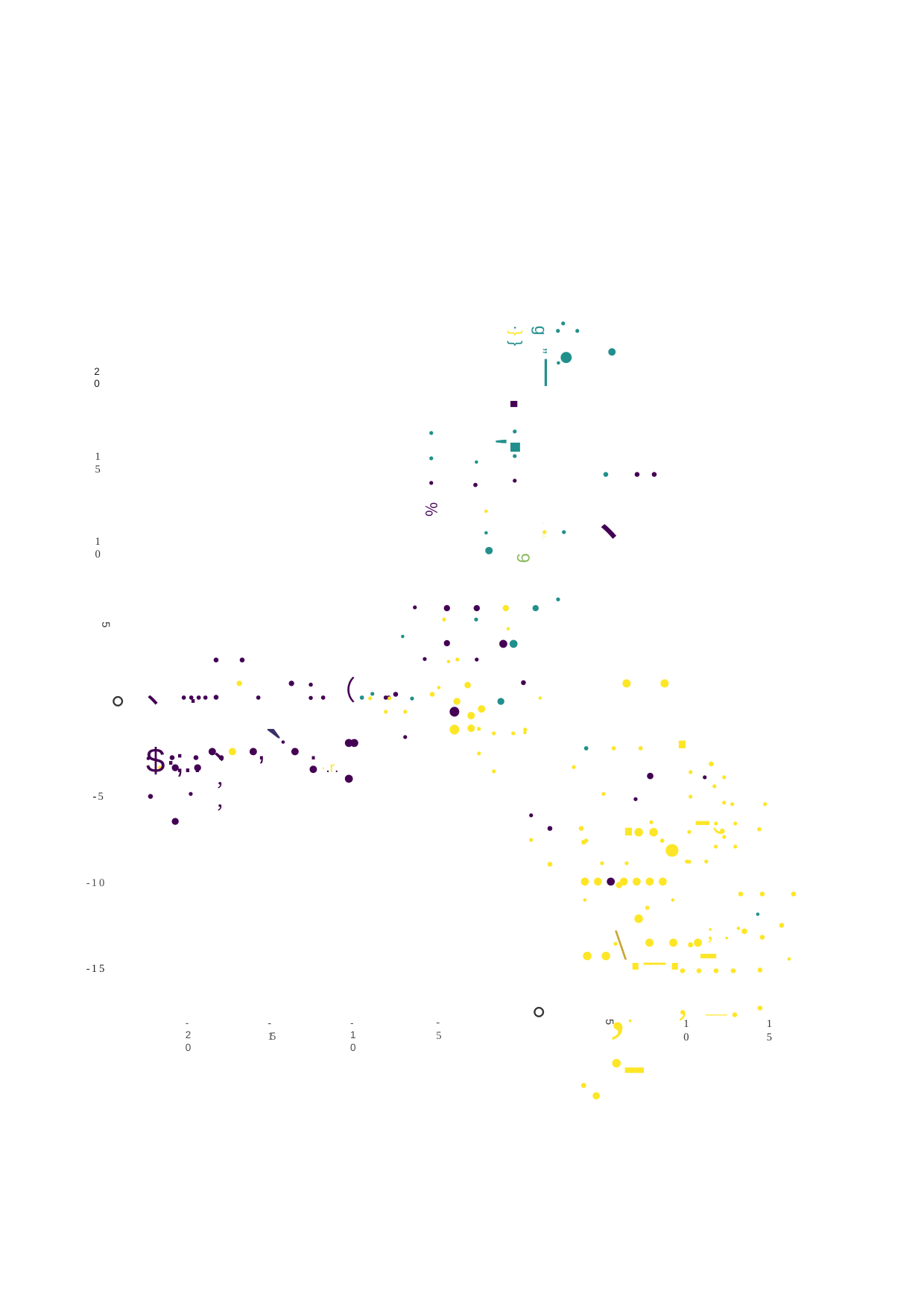

．
·} }	. .
．．
g  ”
．．
．一
20
．．．＇．．．．
．．．％
．．．、
15
．
．            占 ．
．．
10
9
．
．．．
••••• ．．．
． ．
5
••
．．
．．．
．．
．．．．•．•：．（．．．． ． .、,．.
．．
、.$·;..···`·.·.r.
．．
．．
．．．.．.．-．·．．
．
．．
。
．
．
．
．．．
．
．
．．
．．．．．
．
•••
．．．
．．．
．
．
．
...
．
．．．
，，
．
．．．
．
．．．
．
．
．
-5
．．．，
．
．．
．
．．
．．
．
．．
．．
..\._.·-..·-
．      ．
．．
•••••••
．．．．．
-10
．...;.•,.
．．．．．
．．．．，＿．
-15
。
-5
-15
10
15
-20
-10
5